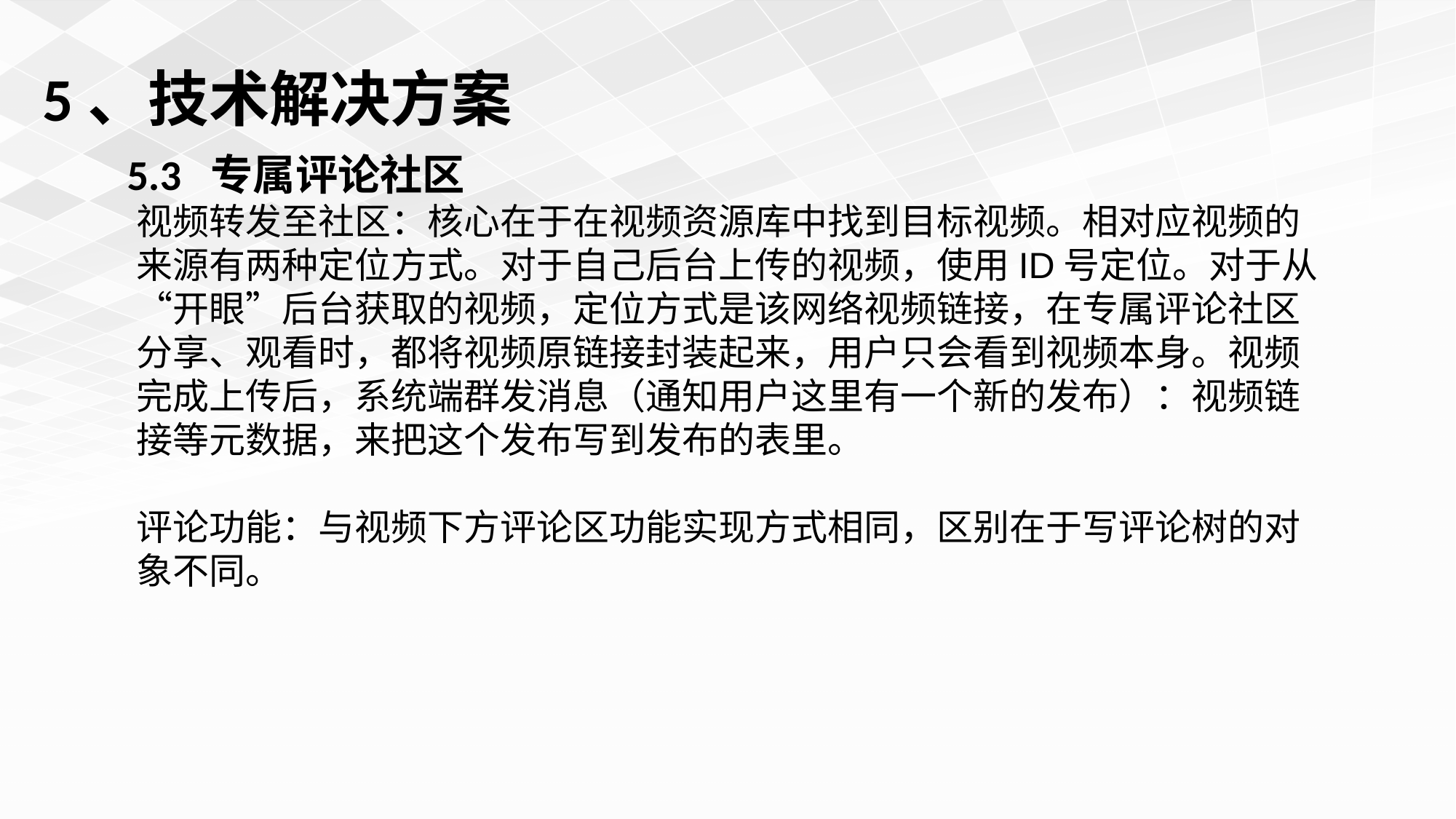

5、技术解决方案
5.3  专属评论社区
视频转发至社区：核心在于在视频资源库中找到目标视频。相对应视频的来源有两种定位方式。对于自己后台上传的视频，使用ID号定位。对于从“开眼”后台获取的视频，定位方式是该网络视频链接，在专属评论社区分享、观看时，都将视频原链接封装起来，用户只会看到视频本身。视频完成上传后，系统端群发消息（通知用户这里有一个新的发布）：视频链接等元数据，来把这个发布写到发布的表里。

评论功能：与视频下方评论区功能实现方式相同，区别在于写评论树的对象不同。